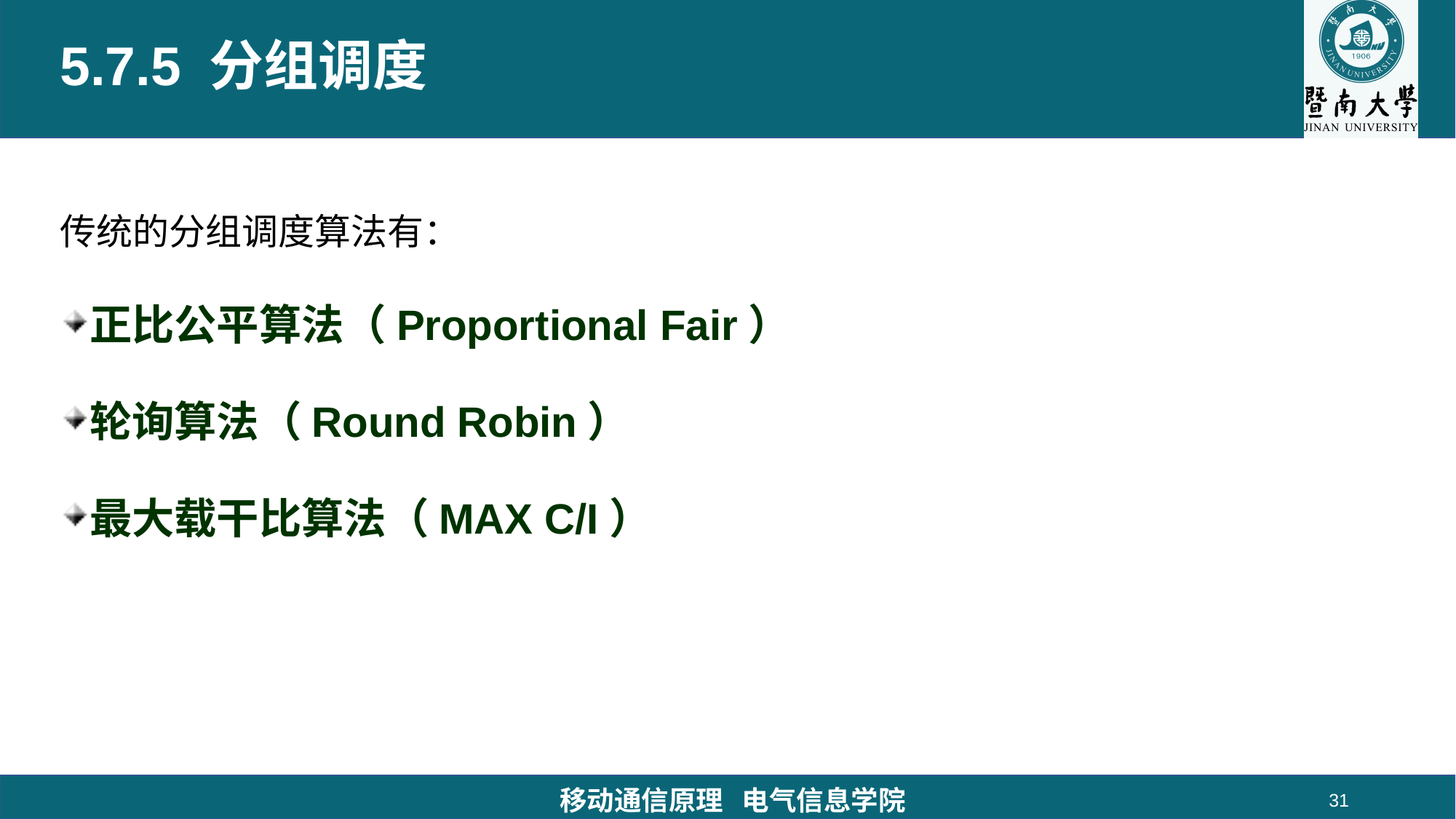

# 5.7.5 分组调度
传统的分组调度算法有：
正比公平算法（Proportional Fair）
轮询算法（Round Robin）
最大载干比算法（MAX C/I）
移动通信原理   电气信息学院
31